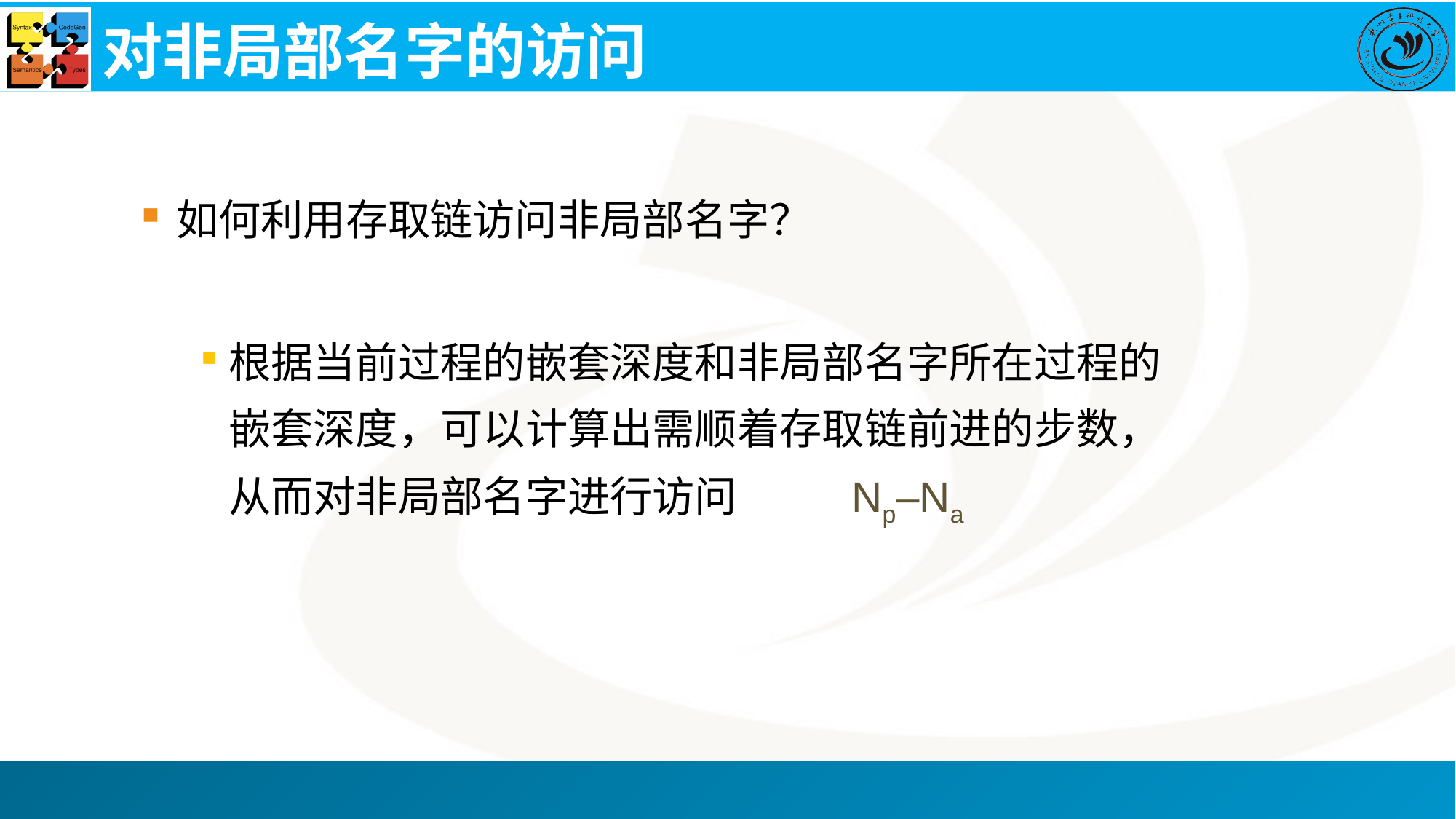

# 对非局部名字的访问
如何利用存取链访问非局部名字？
根据当前过程的嵌套深度和非局部名字所在过程的嵌套深度，可以计算出需顺着存取链前进的步数，从而对非局部名字进行访问           Np–Na
58